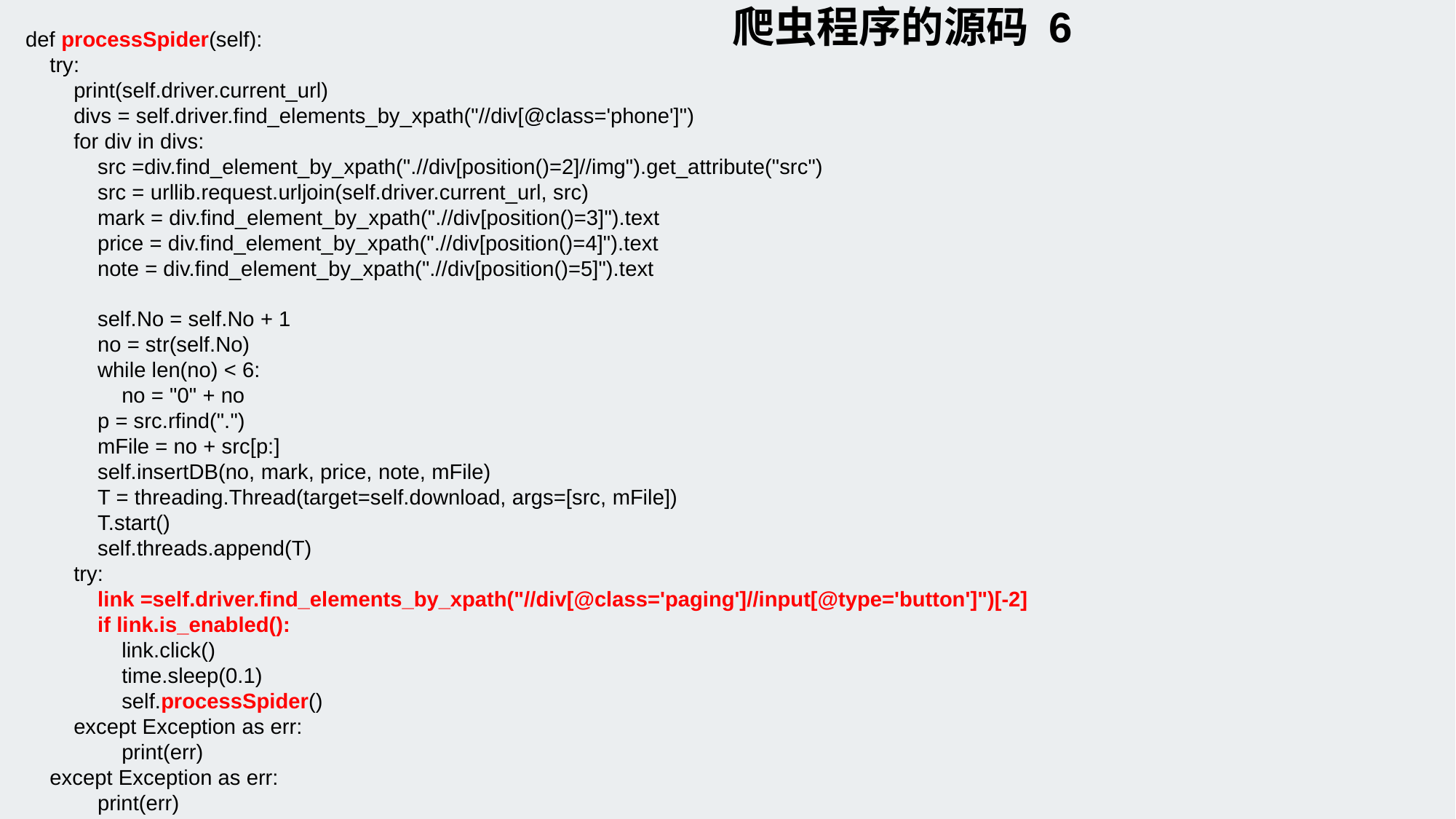

# 爬虫程序的源码 6
    def processSpider(self):
        try:
            print(self.driver.current_url)
            divs = self.driver.find_elements_by_xpath("//div[@class='phone']")
            for div in divs:
                src =div.find_element_by_xpath(".//div[position()=2]//img").get_attribute("src")
                src = urllib.request.urljoin(self.driver.current_url, src)
                mark = div.find_element_by_xpath(".//div[position()=3]").text
                price = div.find_element_by_xpath(".//div[position()=4]").text
                note = div.find_element_by_xpath(".//div[position()=5]").text

                self.No = self.No + 1
                no = str(self.No)
                while len(no) < 6:
                    no = "0" + no
                p = src.rfind(".")
                mFile = no + src[p:]
                self.insertDB(no, mark, price, note, mFile)
                T = threading.Thread(target=self.download, args=[src, mFile])
                T.start()
                self.threads.append(T)
            try:
                link =self.driver.find_elements_by_xpath("//div[@class='paging']//input[@type='button']")[-2]
                if link.is_enabled():
                    link.click()
                    time.sleep(0.1)
                    self.processSpider()
            except Exception as err:
                    print(err)
        except Exception as err:
                print(err)